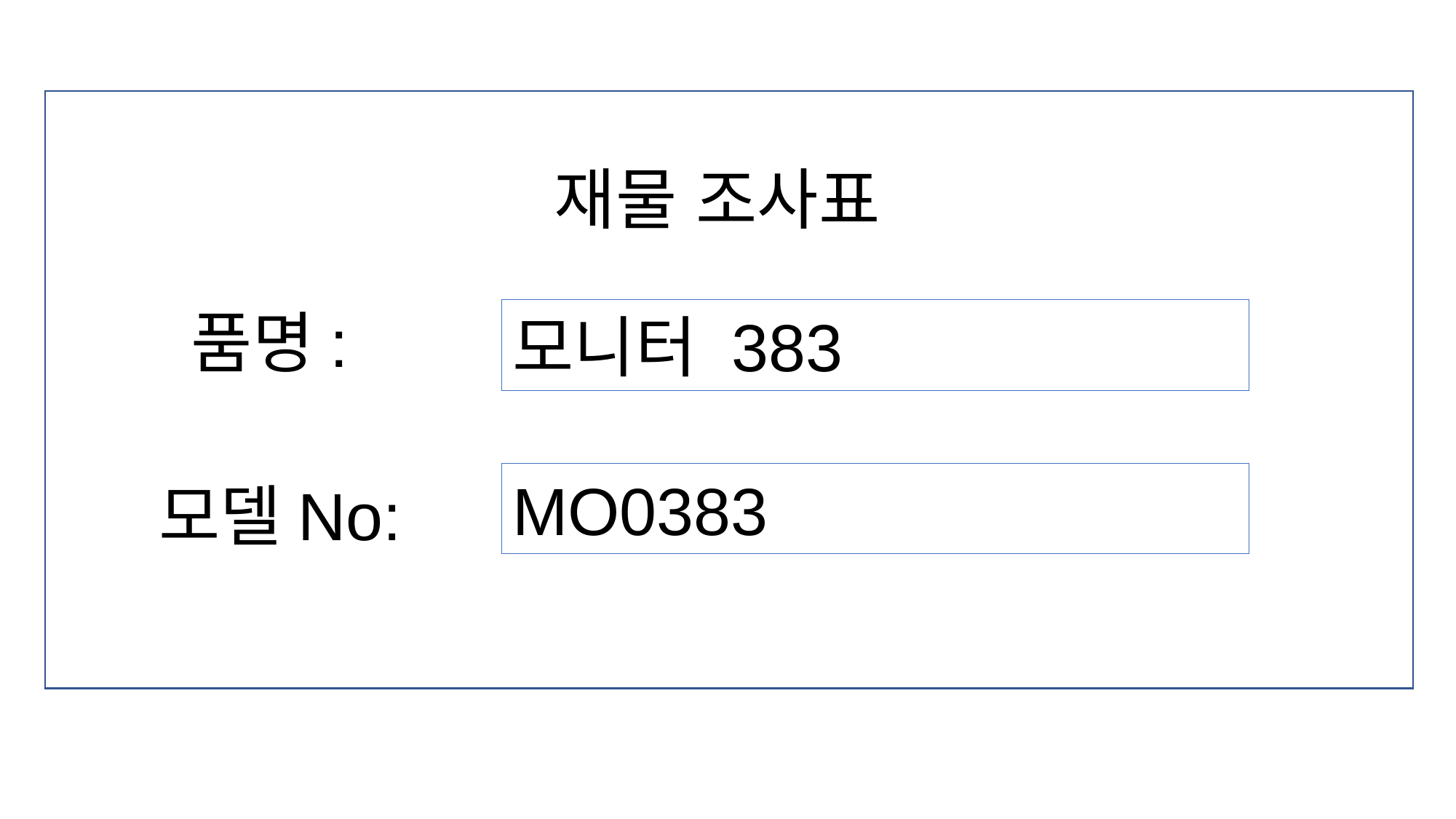

재물 조사표
품명:
모니터 383
MO0383
모델No: